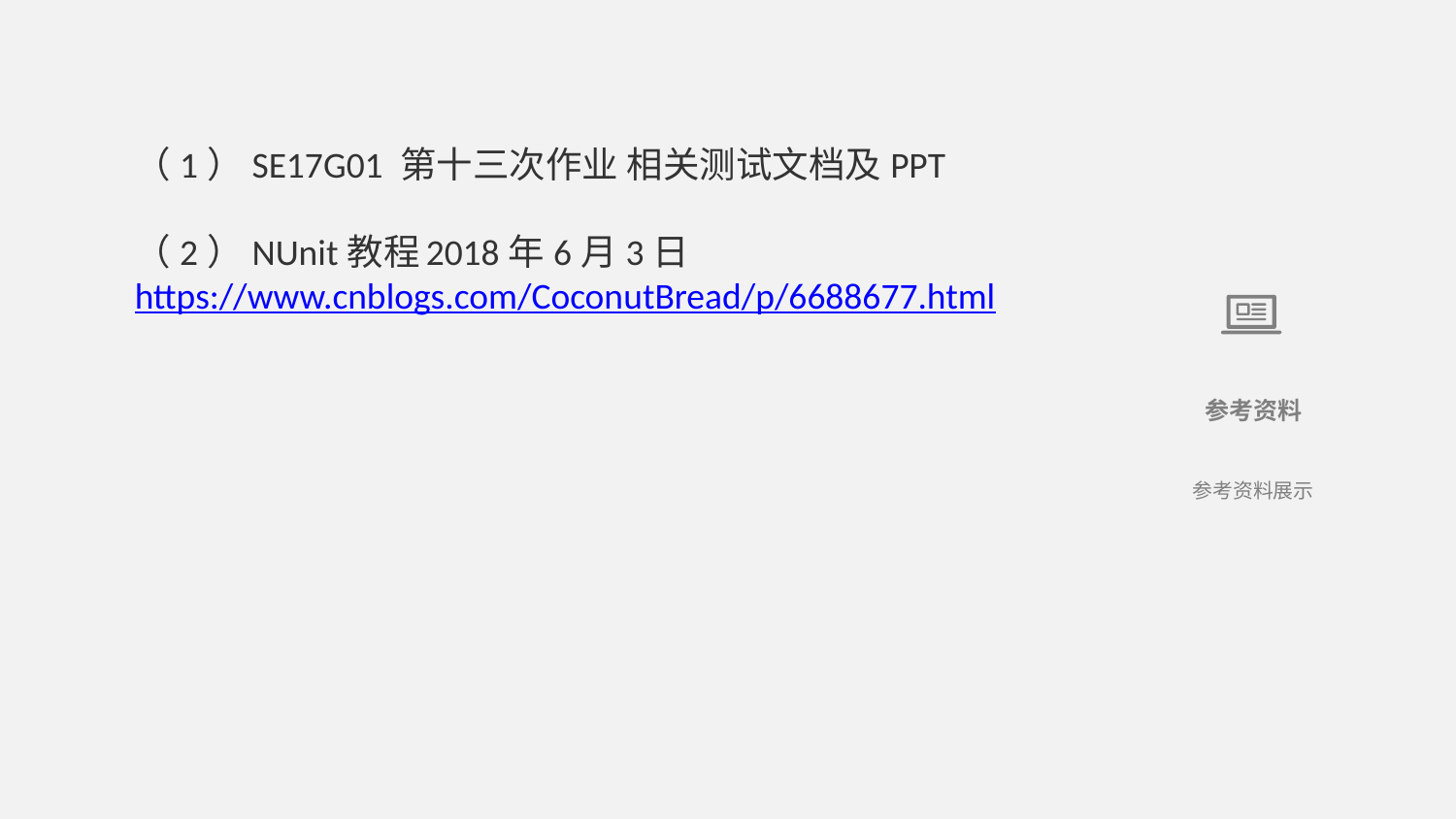

（1）SE17G01 第十三次作业 相关测试文档及PPT

（2）NUnit教程	2018年6月3日
https://www.cnblogs.com/CoconutBread/p/6688677.html

参考资料
参考资料展示